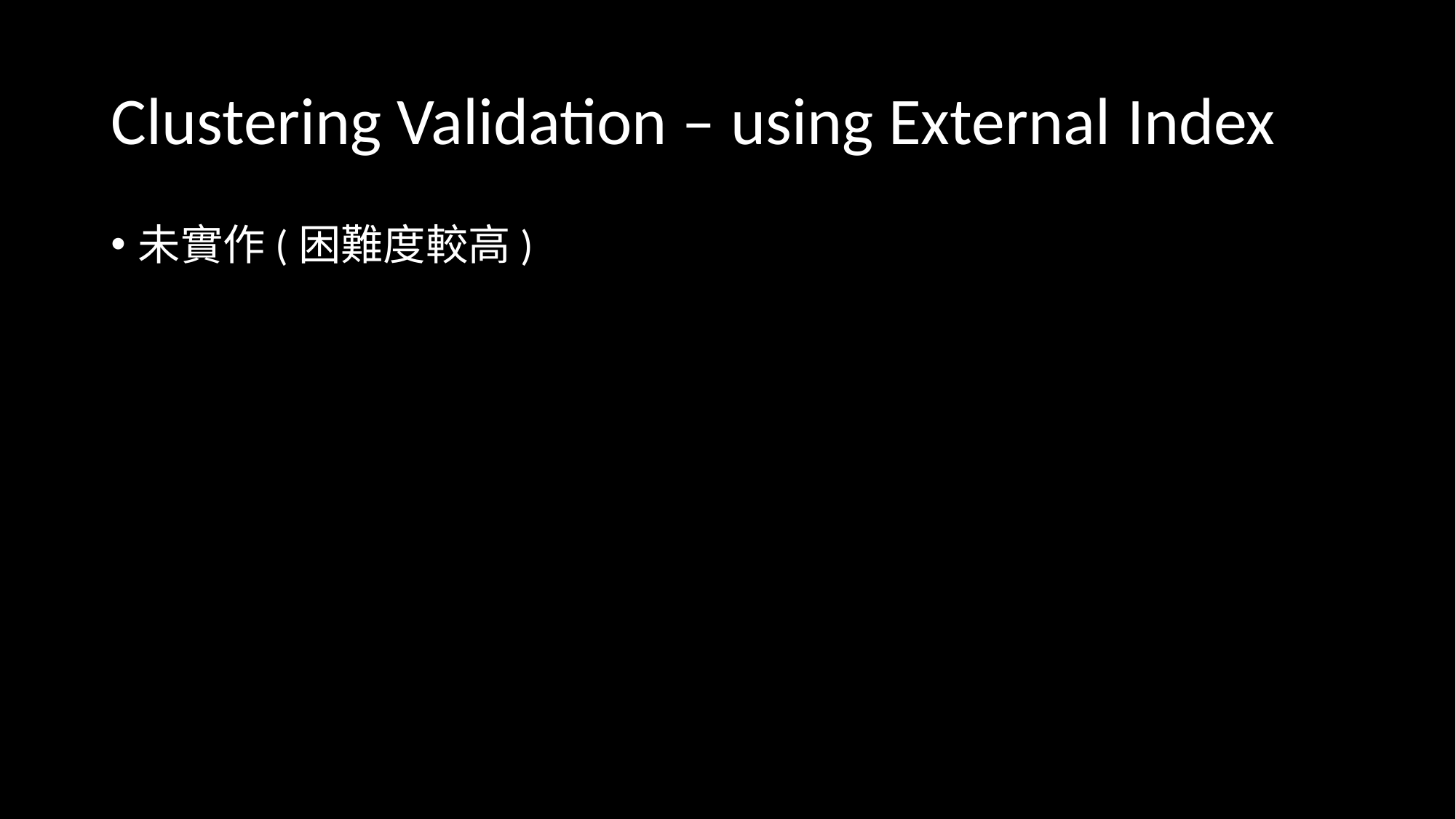

# Clustering Validation – using External Index
未實作(困難度較高)